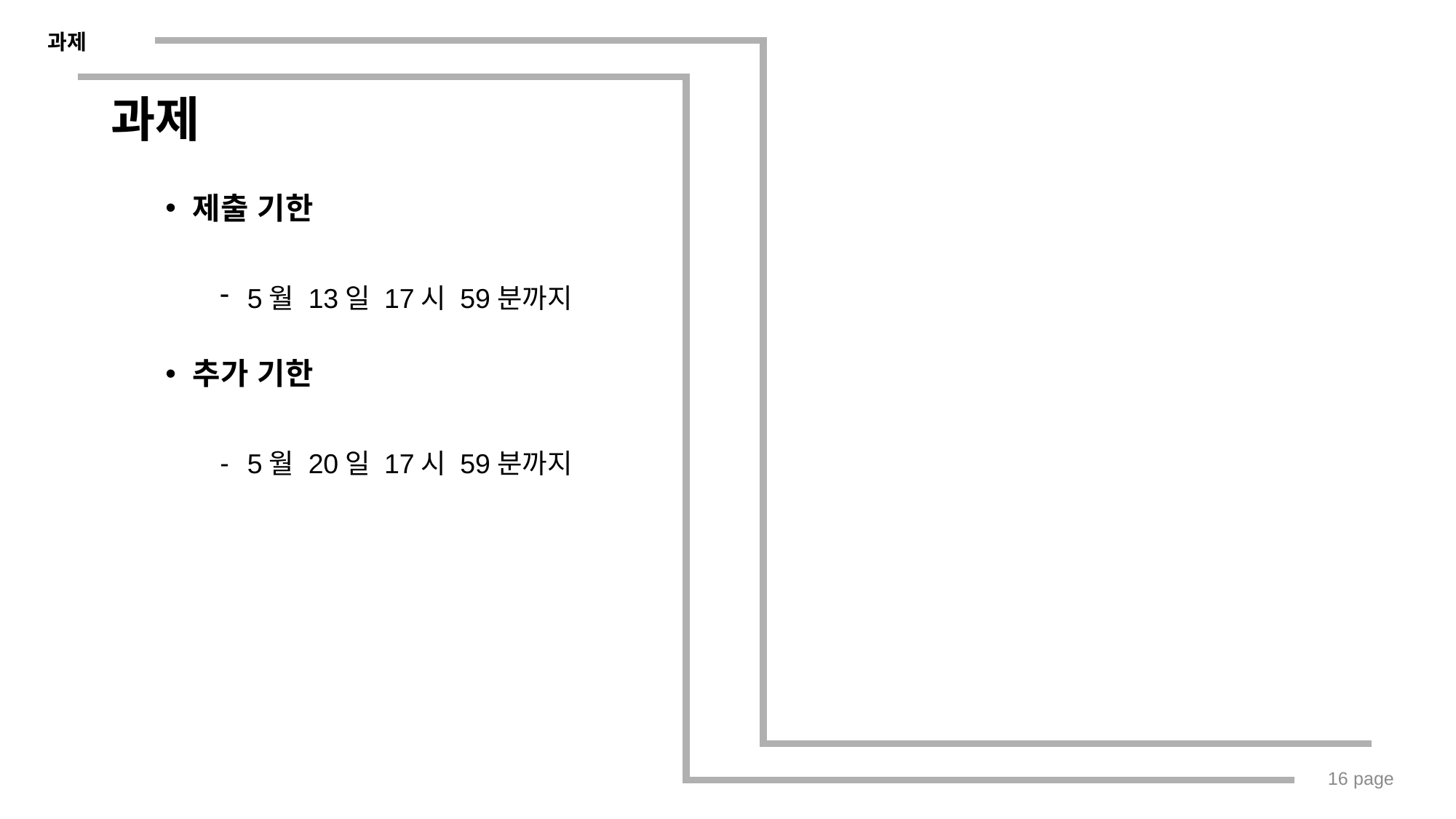

과제
# 과제
제출 기한

5월 13일 17시 59분까지

추가 기한

5월 20일 17시 59분까지

16 page